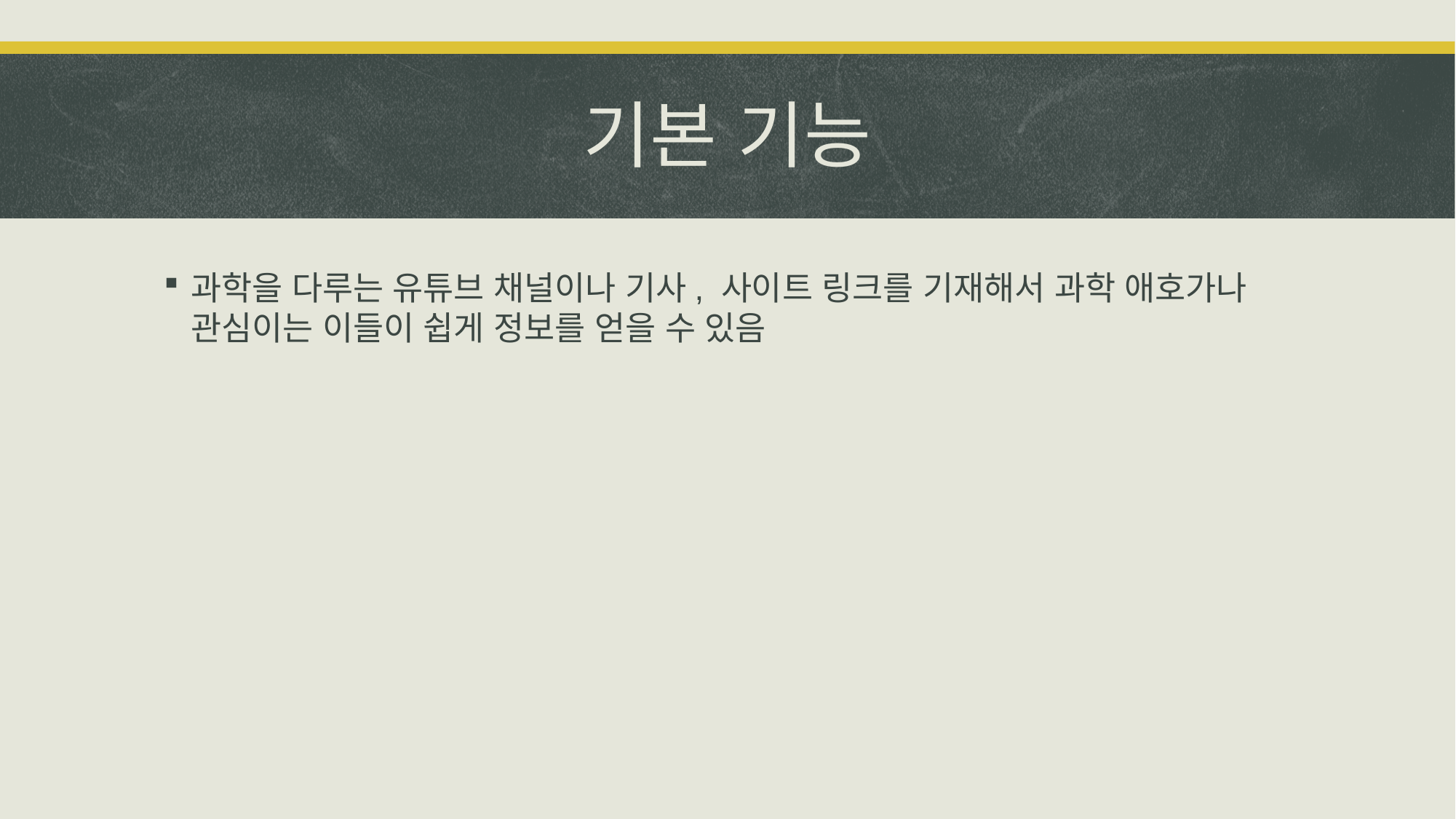

# 기본 기능
과학을 다루는 유튜브 채널이나 기사, 사이트 링크를 기재해서 과학 애호가나 관심이는 이들이 쉽게 정보를 얻을 수 있음